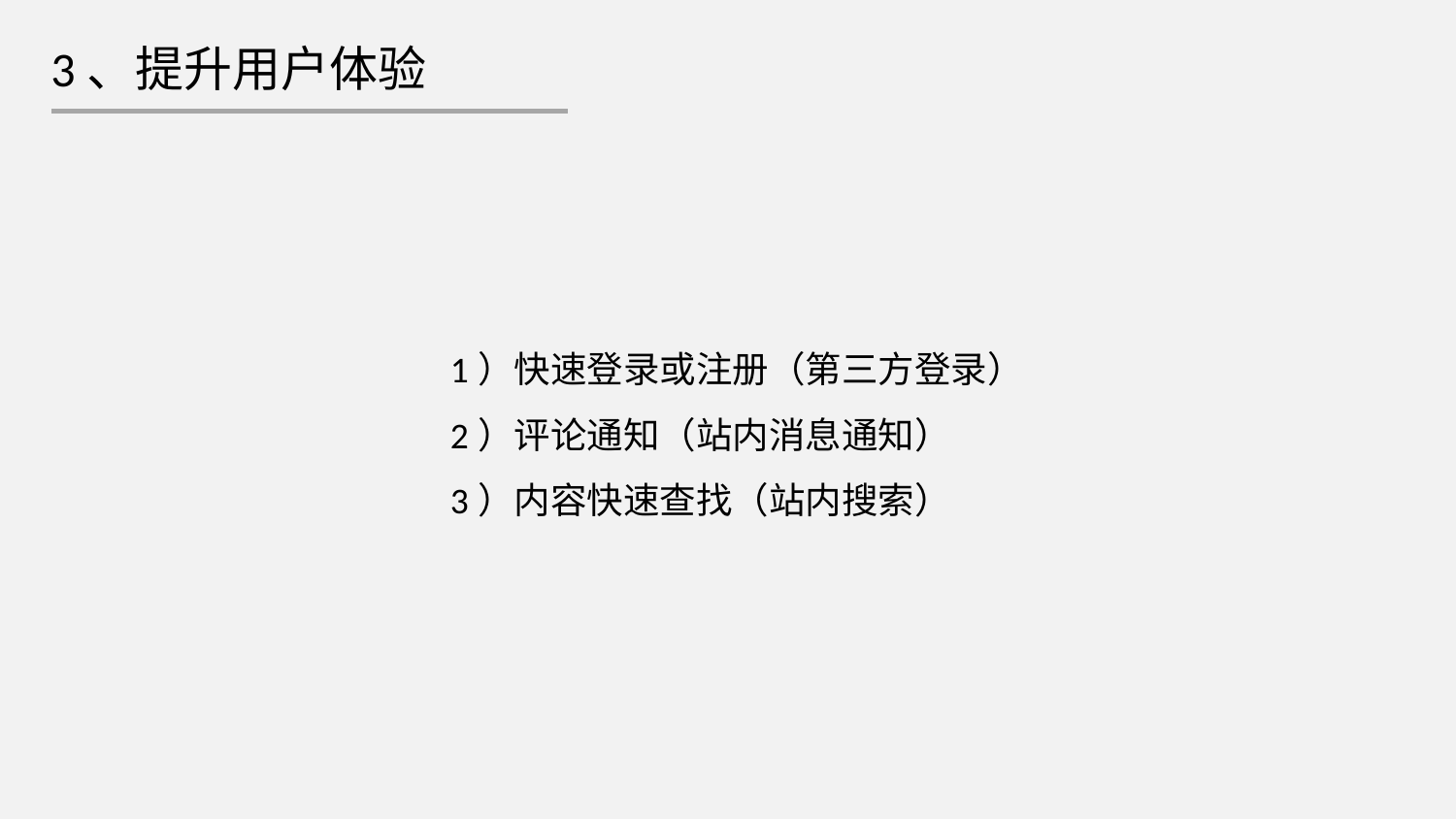

3、提升用户体验
1）快速登录或注册（第三方登录）
2）评论通知（站内消息通知）
3）内容快速查找（站内搜索）